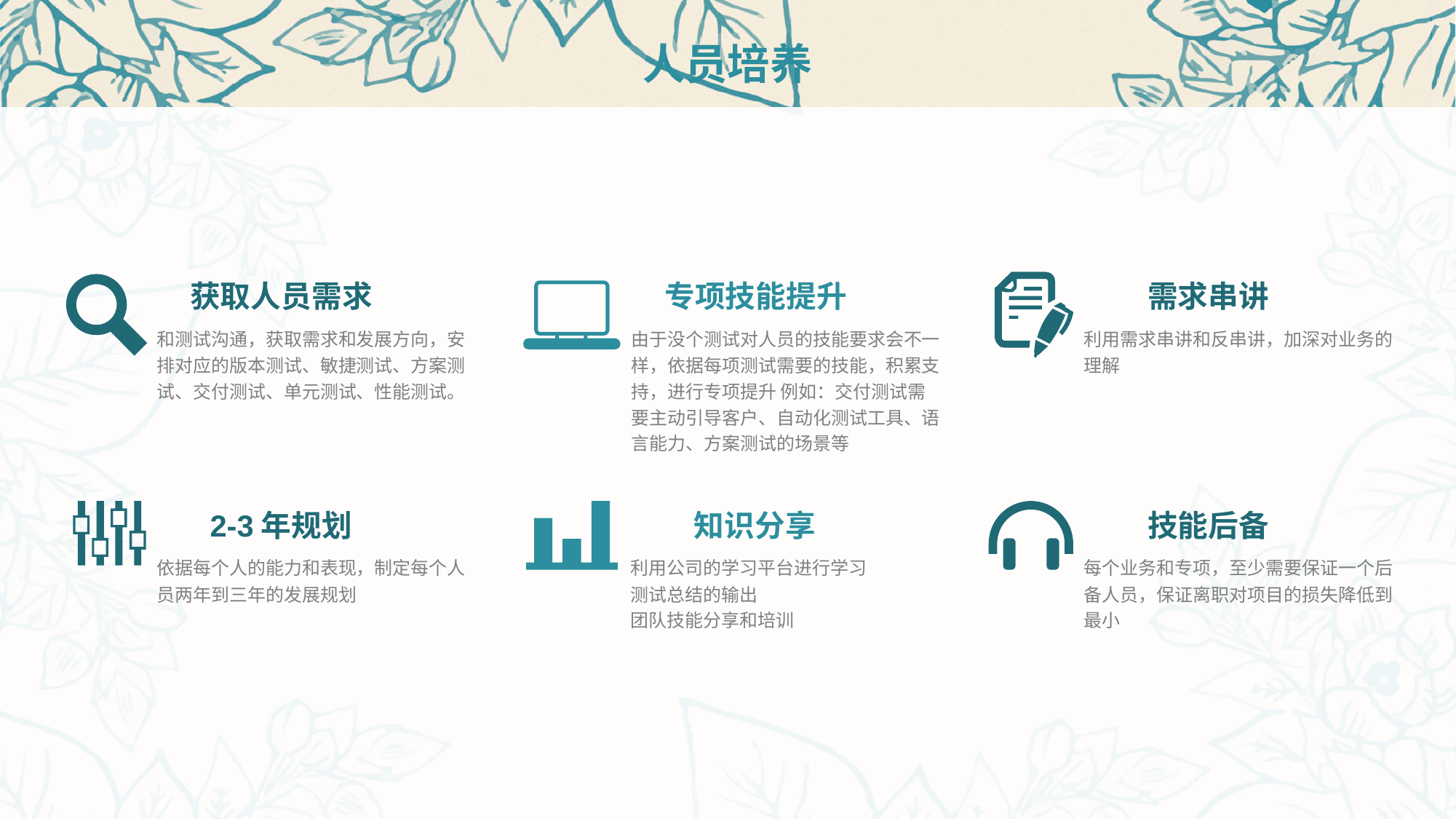

# 人员培养
获取人员需求
专项技能提升

需求串讲

和测试沟通，获取需求和发展方向，安排对应的版本测试、敏捷测试、方案测试、交付测试、单元测试、性能测试。
由于没个测试对人员的技能要求会不一样，依据每项测试需要的技能，积累支持，进行专项提升 例如：交付测试需要主动引导客户、自动化测试工具、语言能力、方案测试的场景等
利用需求串讲和反串讲，加深对业务的理解

2-3年规划

知识分享

技能后备
依据每个人的能力和表现，制定每个人员两年到三年的发展规划
利用公司的学习平台进行学习
测试总结的输出
团队技能分享和培训
每个业务和专项，至少需要保证一个后备人员，保证离职对项目的损失降低到最小